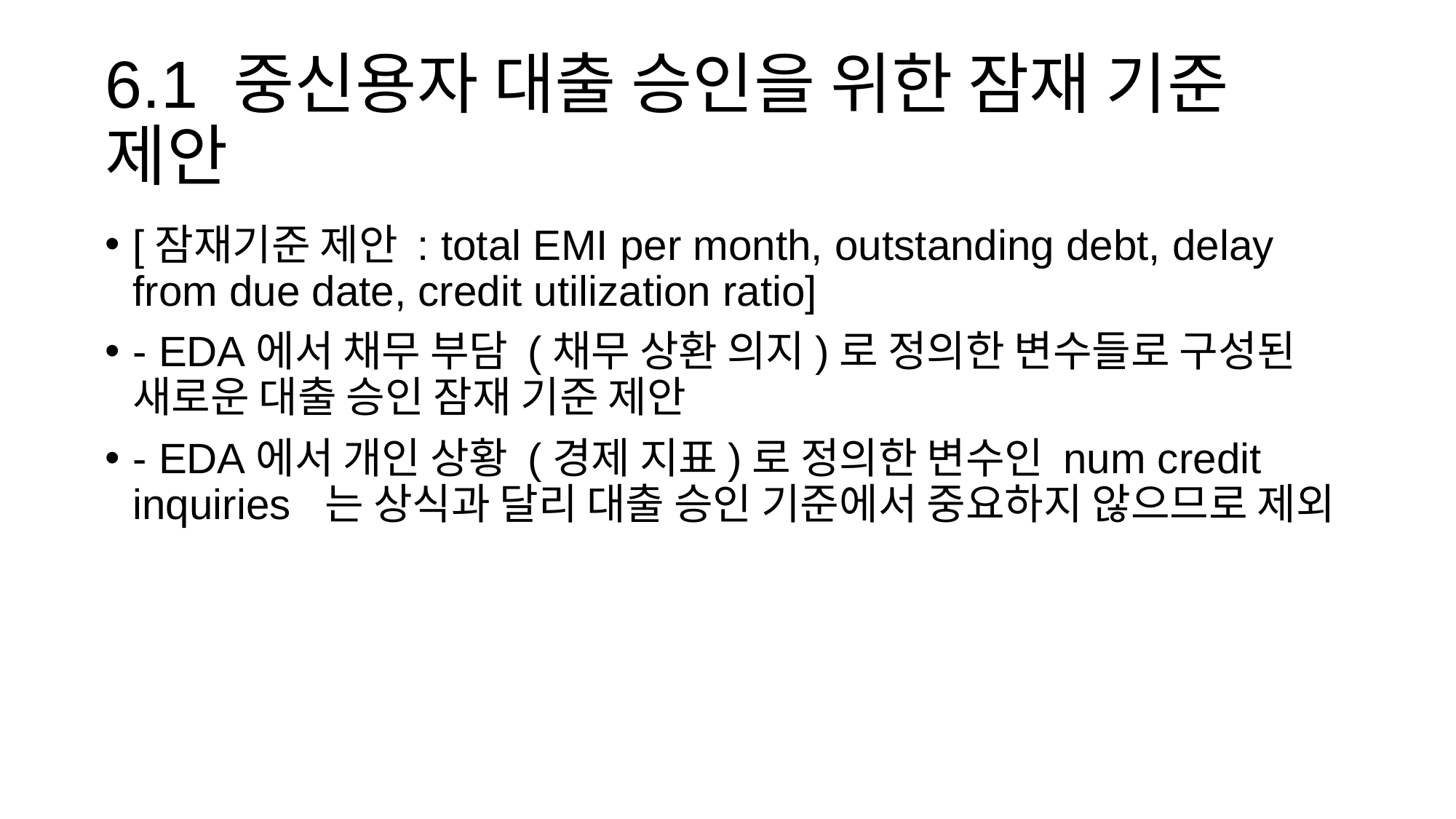

# 6.1 중신용자 대출 승인을 위한 잠재 기준 제안
[잠재기준 제안 : total EMI per month, outstanding debt, delay from due date, credit utilization ratio]
- EDA에서 채무 부담 (채무 상환 의지)로 정의한 변수들로 구성된 새로운 대출 승인 잠재 기준 제안
- EDA에서 개인 상황 (경제 지표)로 정의한 변수인 num credit inquiries  는 상식과 달리 대출 승인 기준에서 중요하지 않으므로 제외